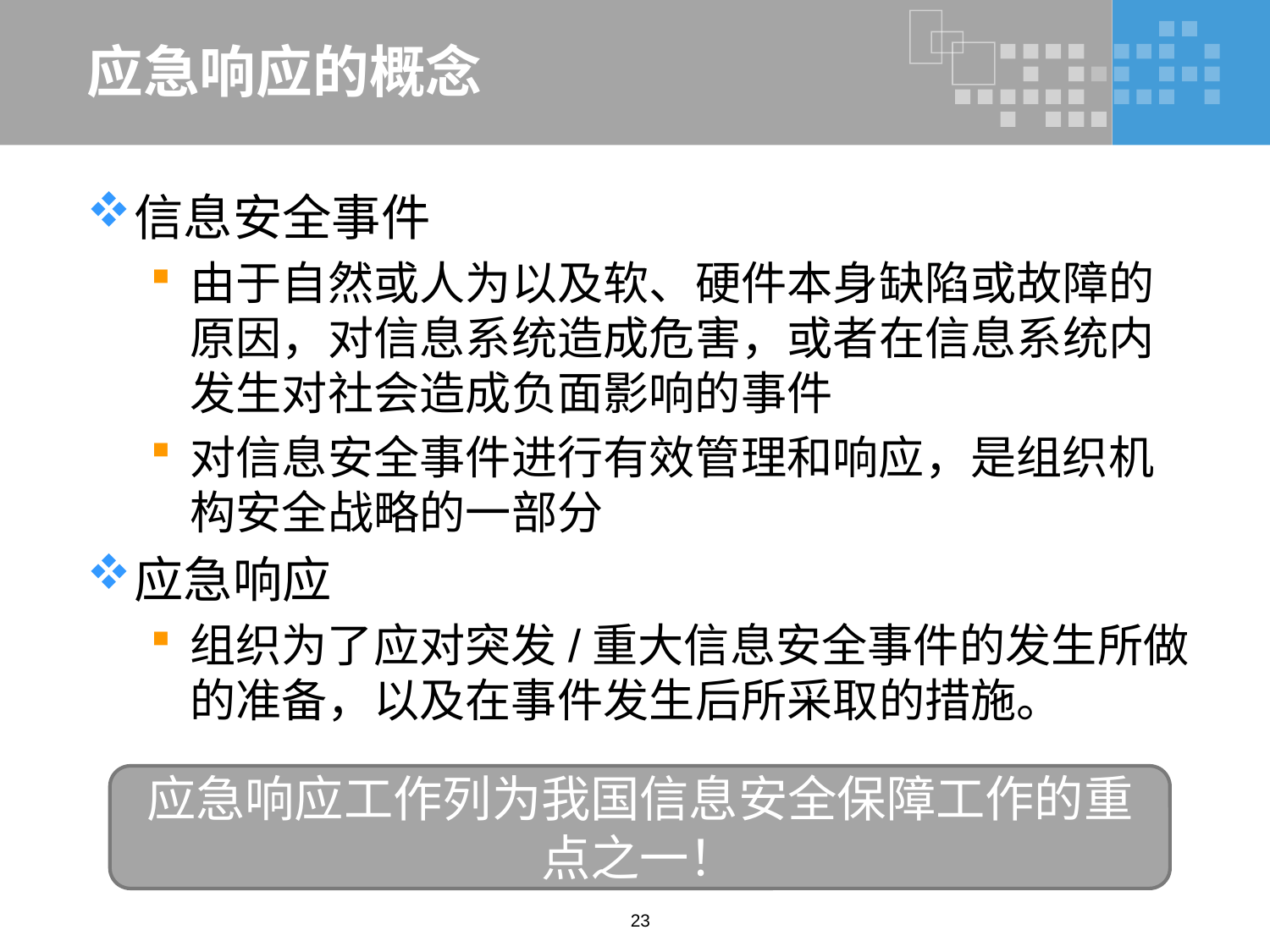

# 应急响应的概念
信息安全事件
由于自然或人为以及软、硬件本身缺陷或故障的原因，对信息系统造成危害，或者在信息系统内发生对社会造成负面影响的事件
对信息安全事件进行有效管理和响应，是组织机构安全战略的一部分
应急响应
组织为了应对突发/重大信息安全事件的发生所做的准备，以及在事件发生后所采取的措施。

应急响应工作列为我国信息安全保障工作的重点之一！
23